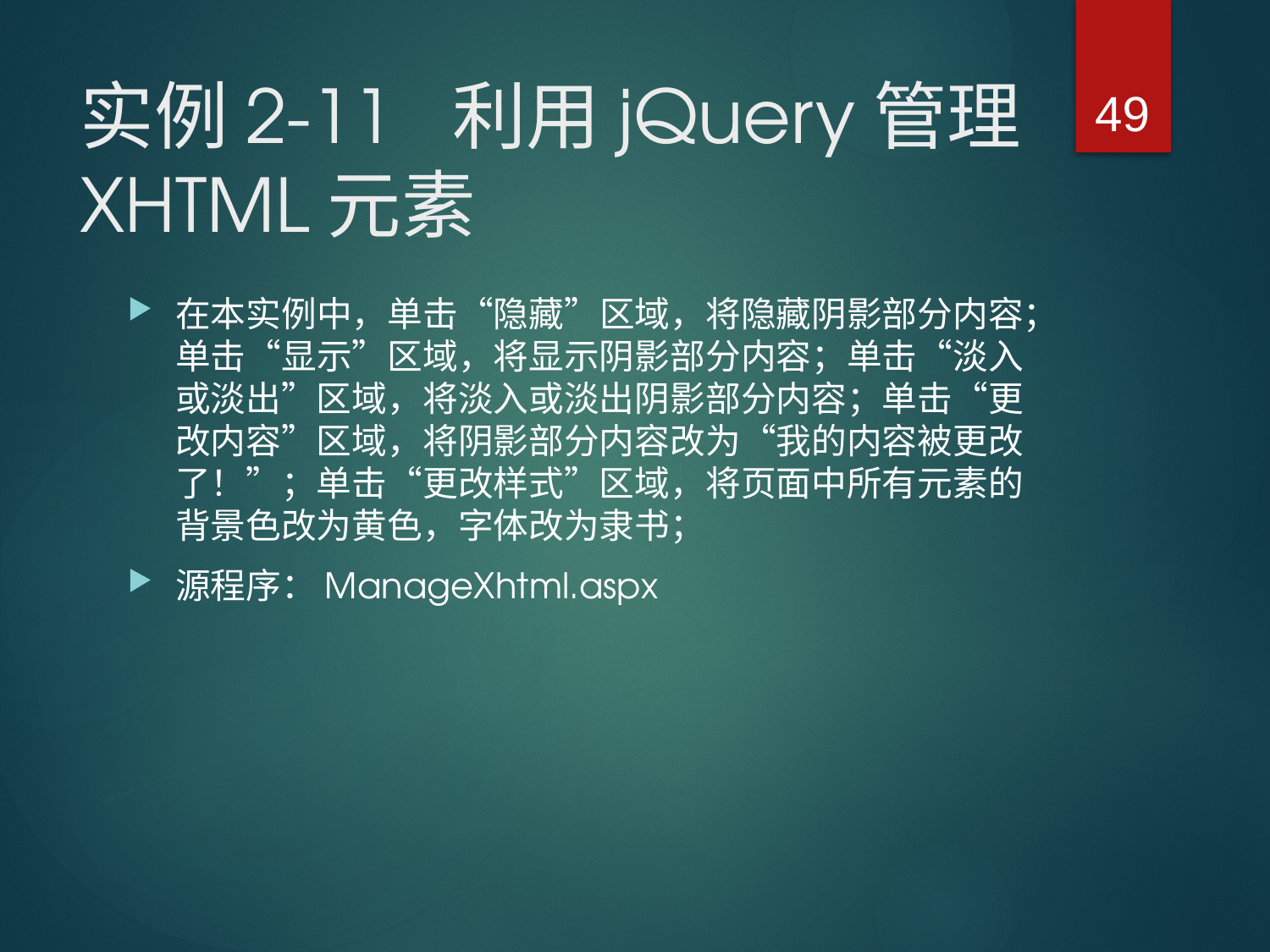

49
# 实例2-11  利用jQuery管理XHTML元素
在本实例中，单击“隐藏”区域，将隐藏阴影部分内容；单击“显示”区域，将显示阴影部分内容；单击“淡入或淡出”区域，将淡入或淡出阴影部分内容；单击“更改内容”区域，将阴影部分内容改为“我的内容被更改了！”；单击“更改样式”区域，将页面中所有元素的背景色改为黄色，字体改为隶书；
源程序：ManageXhtml.aspx